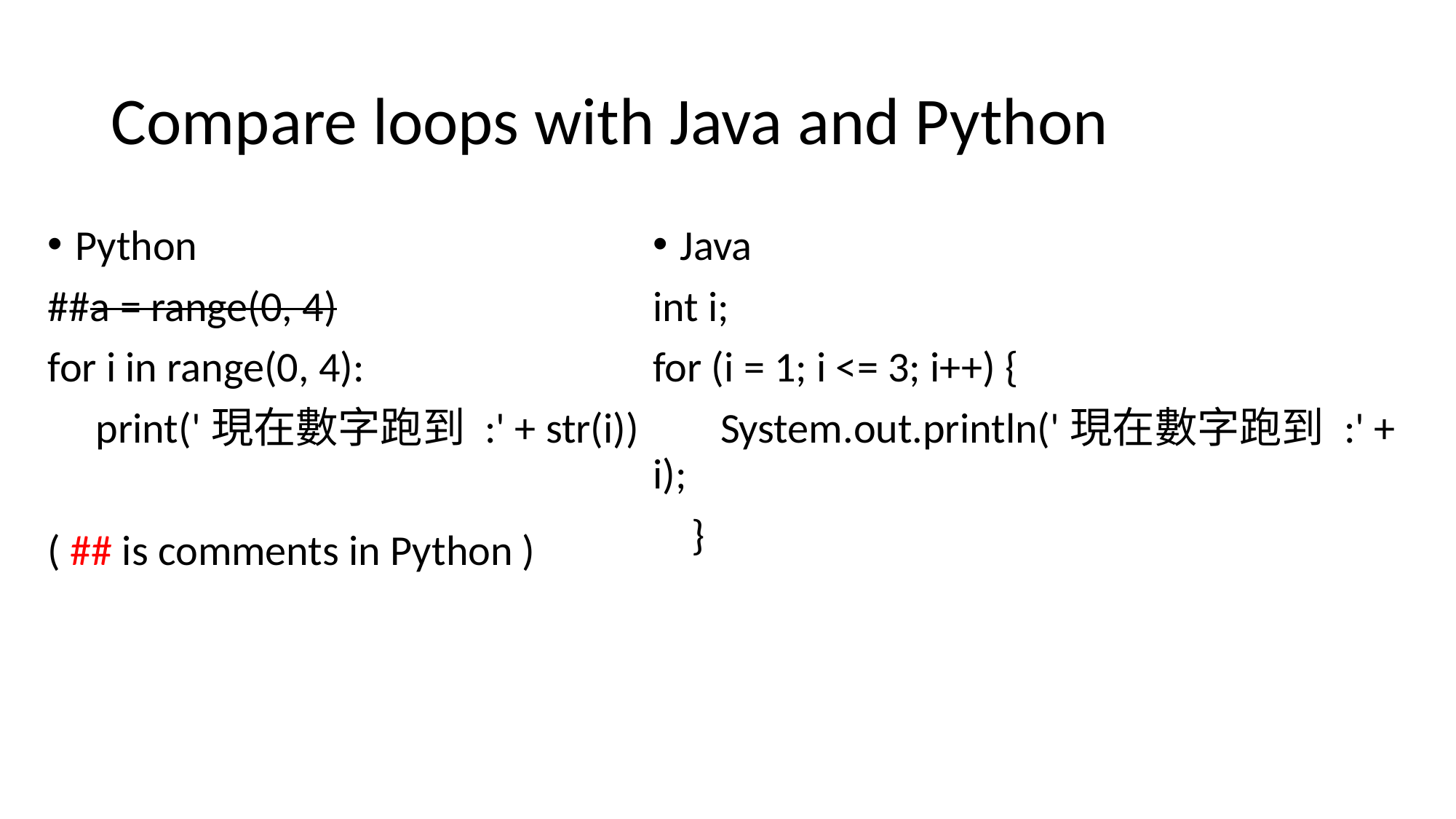

# Compare loops with Java and Python
Python
##a = range(0, 4)
for i in range(0, 4):
     print('現在數字跑到 :' + str(i))

( ## is comments in Python )
Java
int i;
for (i = 1; i <= 3; i++) {
       System.out.println('現在數字跑到 :' + i);
    }